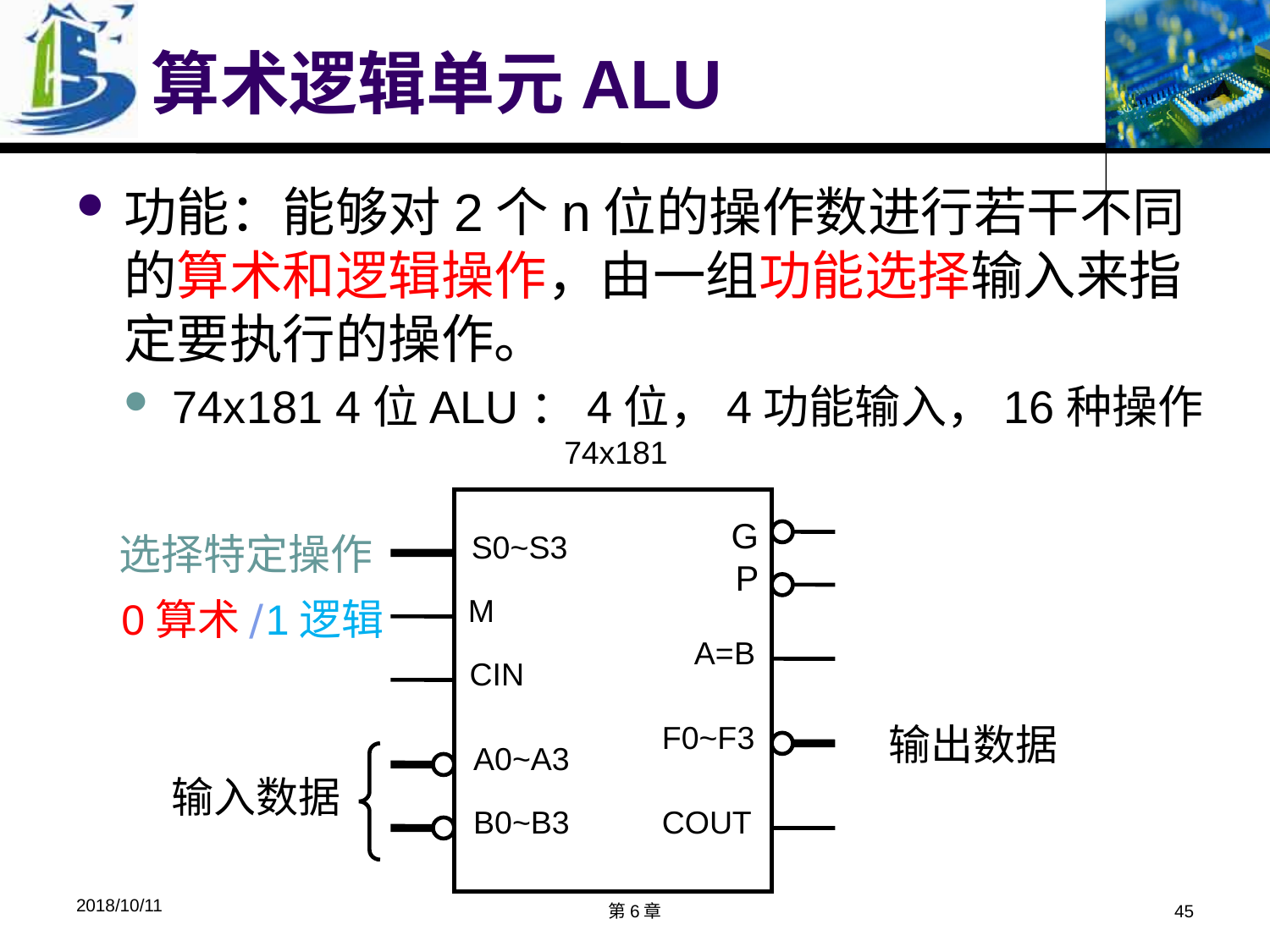

# 算术逻辑单元ALU
功能：能够对2个n位的操作数进行若干不同的算术和逻辑操作，由一组功能选择输入来指定要执行的操作。
74x181 4位ALU：4位，4功能输入，16种操作
74x181

G
P
S0~S3

M

A=B
CIN

F0~F3
A0~A3

B0~B3
COUT

选择特定操作
0算术/1逻辑
输出数据

输入数据
2018/10/11
第6章
45